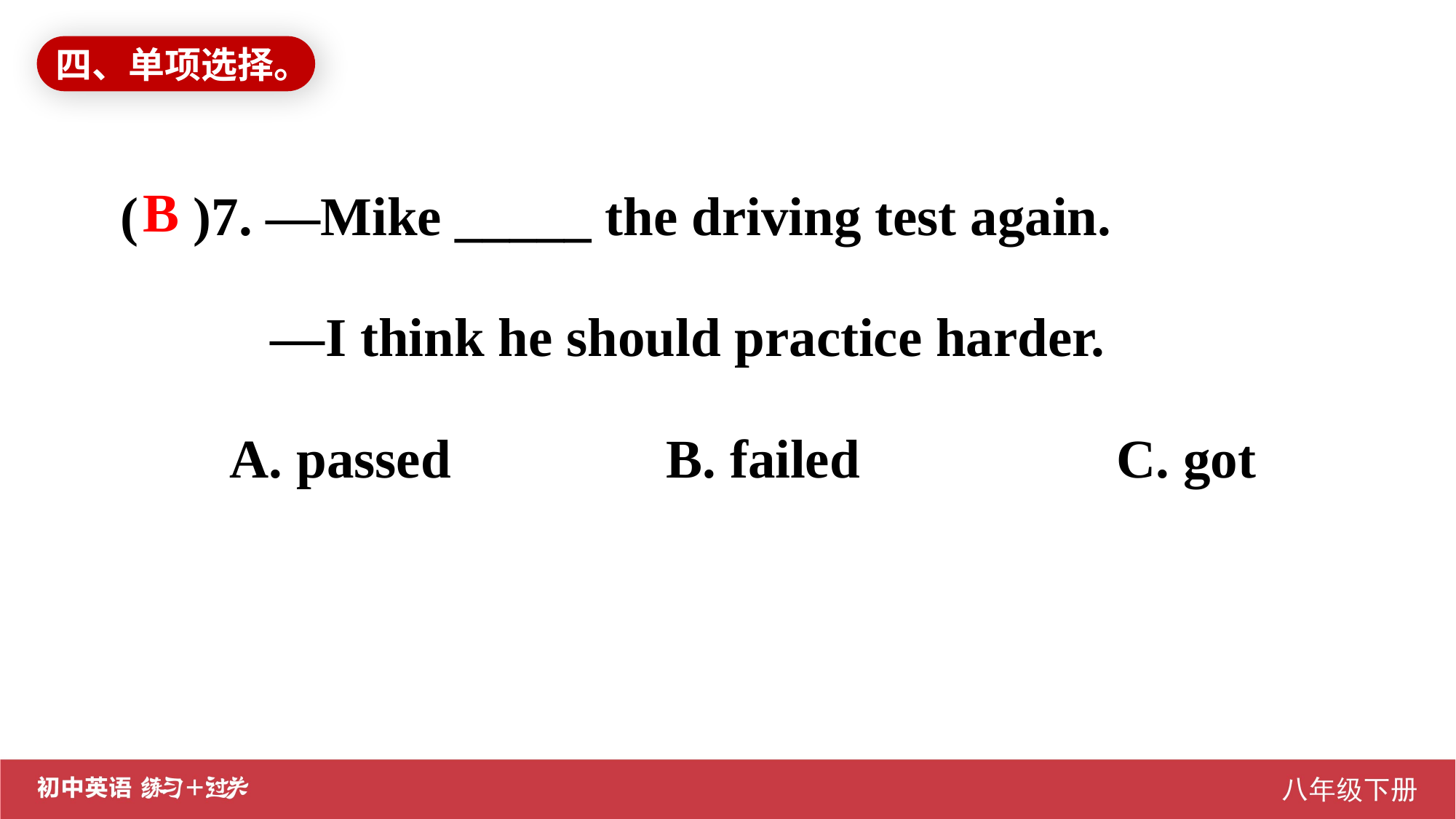

四、单项选择。
(    )7. —Mike _____ the driving test again.
	   —I think he should practice harder.
	A. passed		B. failed		 	 C. got
B